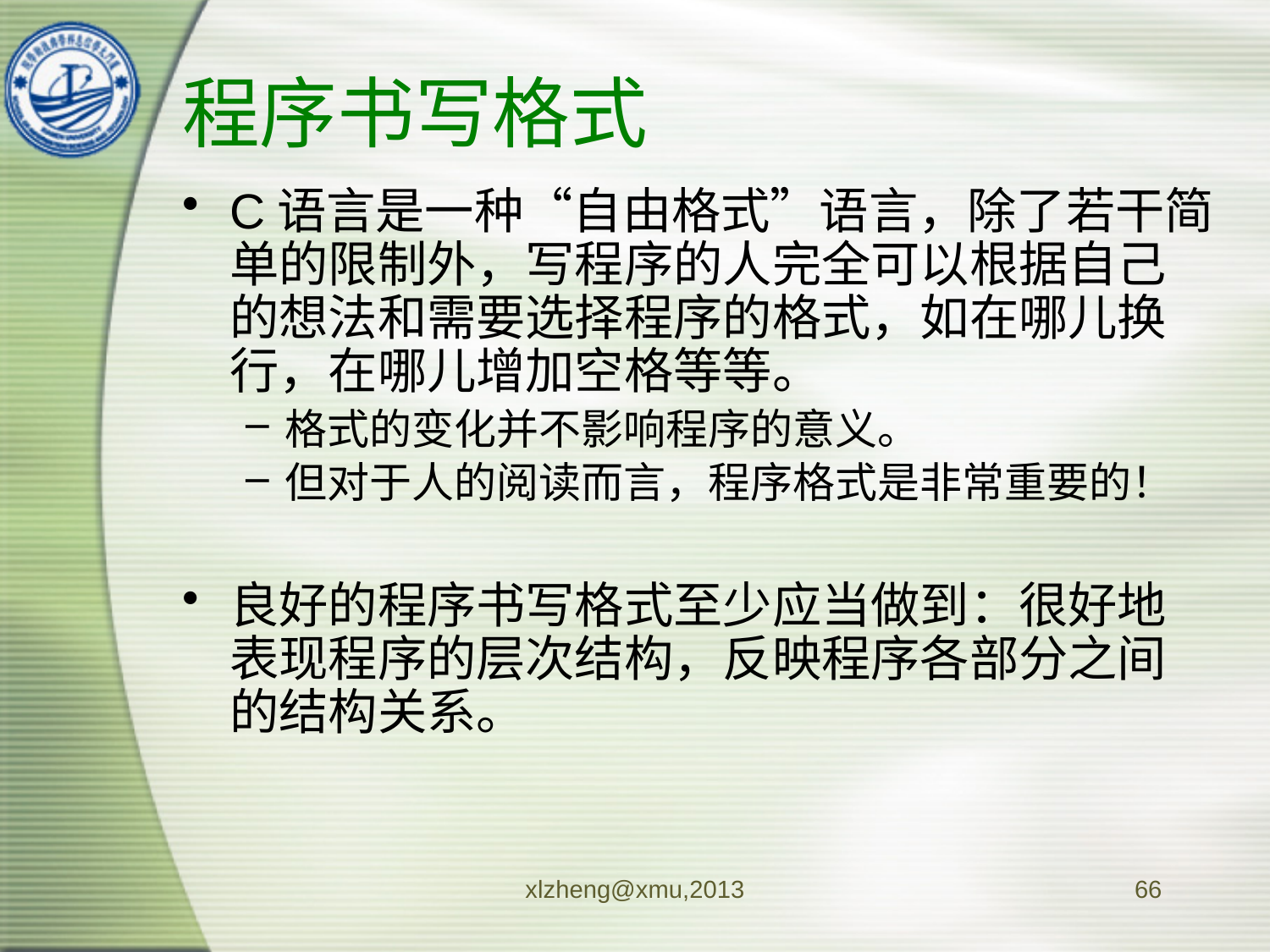

# 程序书写格式
C语言是一种“自由格式”语言，除了若干简单的限制外，写程序的人完全可以根据自己的想法和需要选择程序的格式，如在哪儿换行，在哪儿增加空格等等。
格式的变化并不影响程序的意义。
但对于人的阅读而言，程序格式是非常重要的！

良好的程序书写格式至少应当做到：很好地表现程序的层次结构，反映程序各部分之间的结构关系。
xlzheng@xmu,2013
66